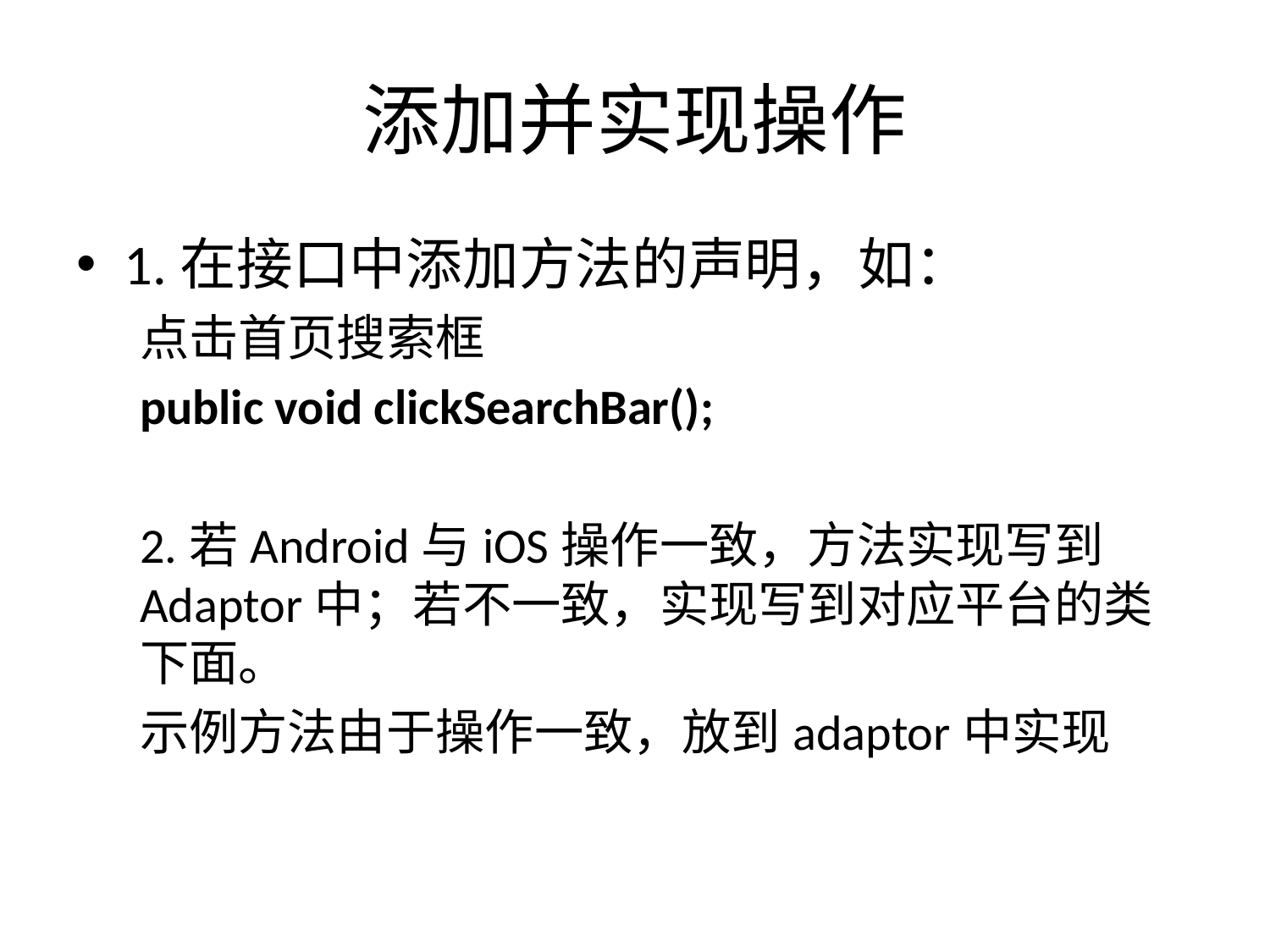

# 添加并实现操作
1.在接口中添加方法的声明，如：
点击首页搜索框
public void clickSearchBar();

2.若Android与iOS操作一致，方法实现写到Adaptor中；若不一致，实现写到对应平台的类下面。
示例方法由于操作一致，放到adaptor中实现